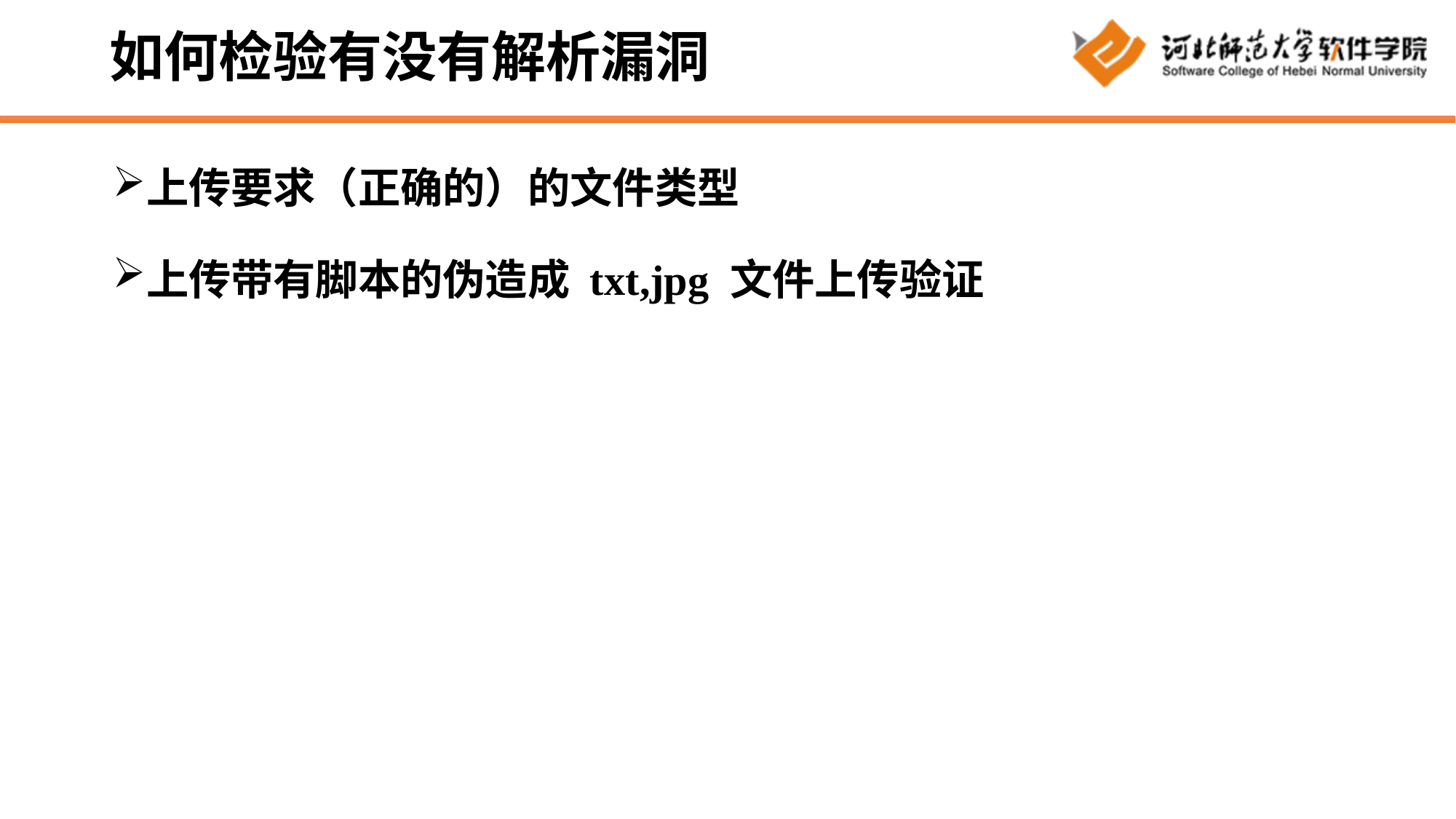

# 如何检验有没有解析漏洞
上传要求（正确的）的文件类型
上传带有脚本的伪造成 txt,jpg 文件上传验证